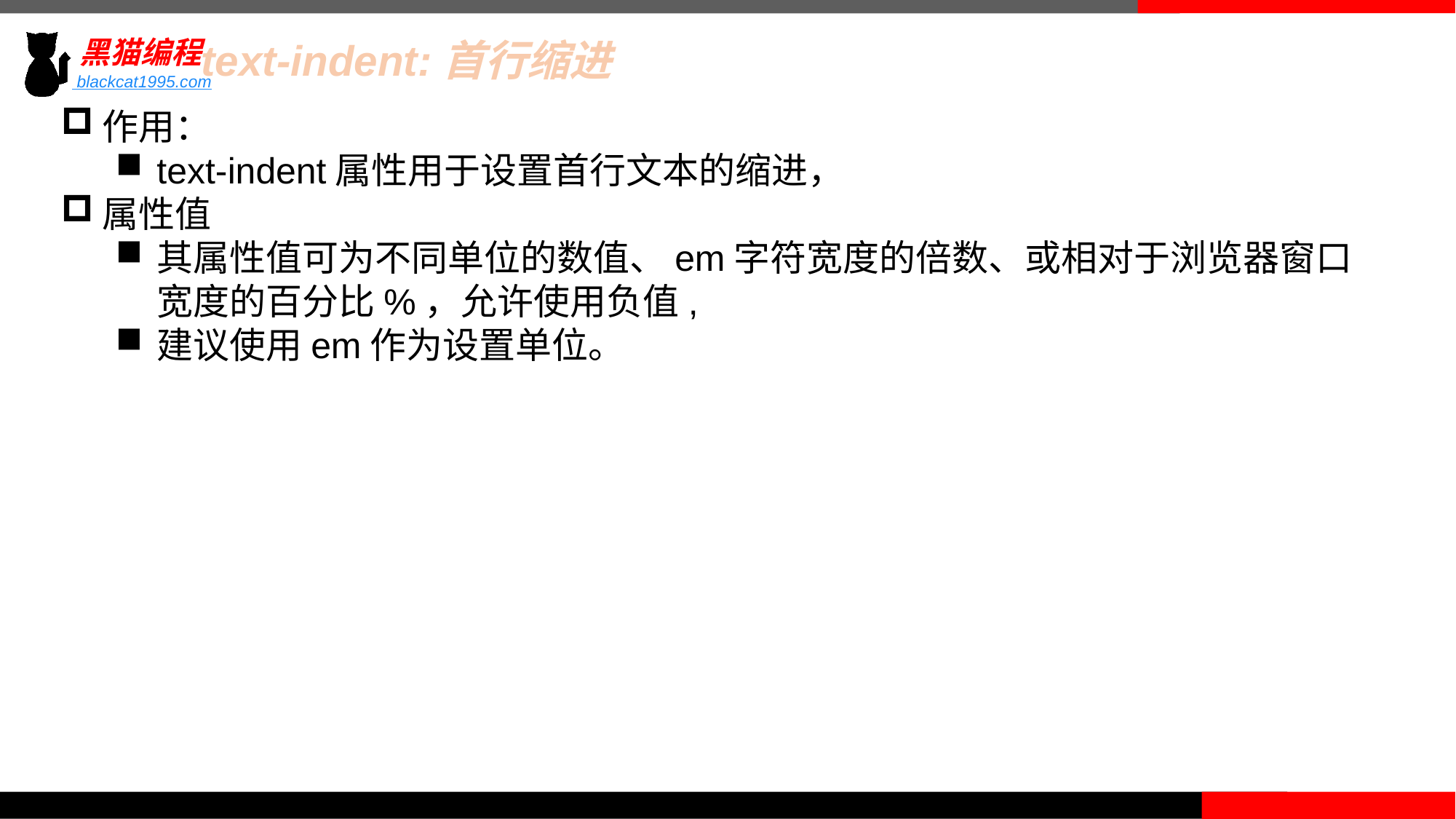

text-indent:首行缩进
作用：
text-indent属性用于设置首行文本的缩进，
属性值
其属性值可为不同单位的数值、em字符宽度的倍数、或相对于浏览器窗口宽度的百分比%，允许使用负值,
建议使用em作为设置单位。